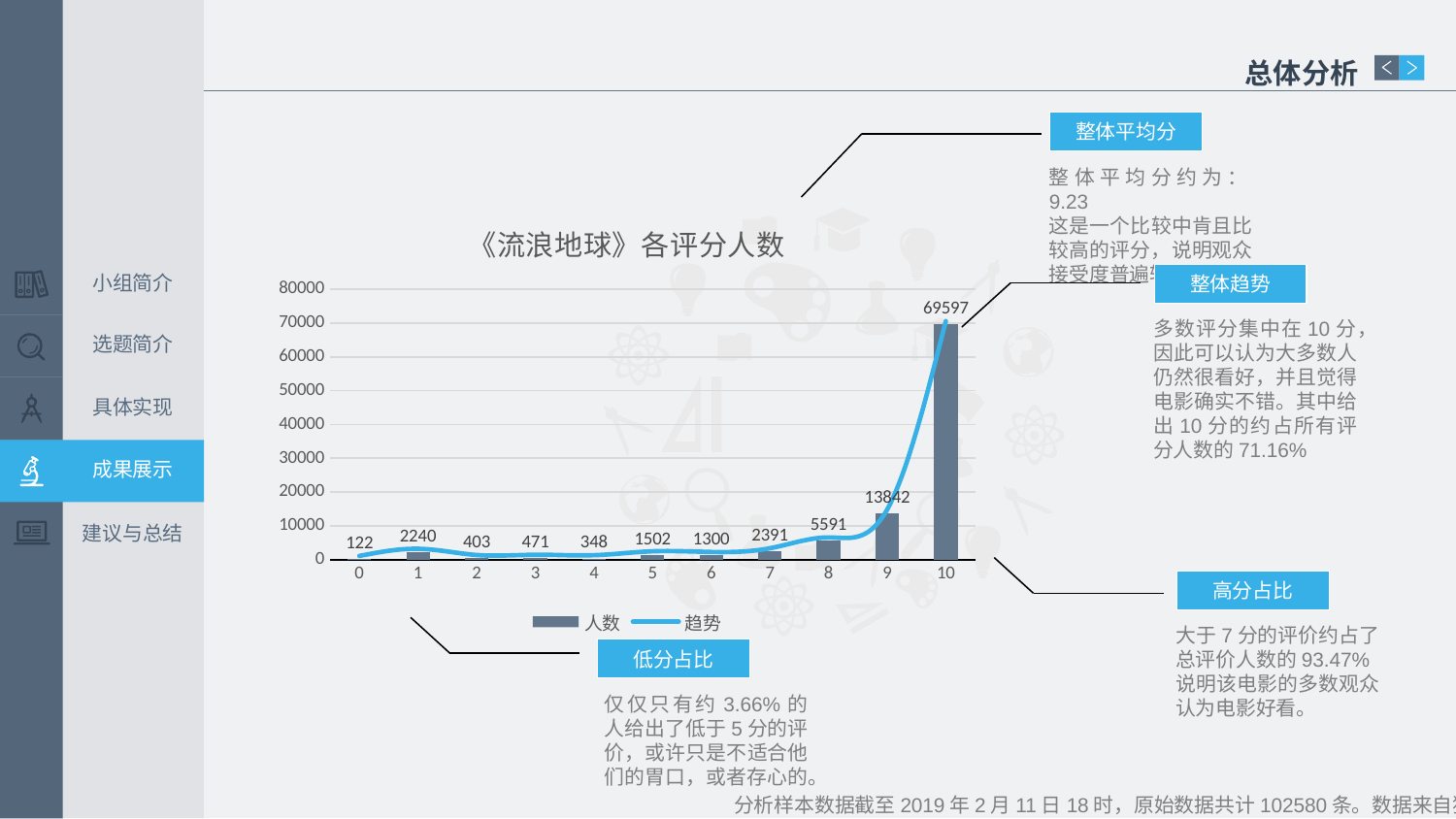

总体分析

整体平均分
整体平均分约为：9.23
这是一个比较中肯且比较高的评分，说明观众接受度普遍较高。

### Chart: 《流浪地球》各评分人数

| Category | 人数 | 趋势 |
|---|---|---|
| 0 | 122.0 | 1122.0 |
| 1 | 2240.0 | 3240.0 |
| 2 | 403.0 | 1403.0 |
| 3 | 471.0 | 1471.0 |
| 4 | 348.0 | 1348.0 |
| 5 | 1502.0 | 2502.0 |
| 6 | 1300.0 | 2300.0 |
| 7 | 2391.0 | 3391.0 |
| 8 | 5591.0 | 6591.0 |
| 9 | 13842.0 | 14842.0 |
| 10 | 69597.0 | 70597.0 |

小组简介
整体趋势
多数评分集中在10分，因此可以认为大多数人仍然很看好，并且觉得电影确实不错。其中给出10分的约占所有评分人数的71.16%

选题简介

具体实现

成果展示

建议与总结

大于7分的评价约占了总评价人数的93.47%
说明该电影的多数观众认为电影好看。
高分占比
低分占比
仅仅只有约3.66%的人给出了低于5分的评价，或许只是不适合他们的胃口，或者存心的。
分析样本数据截至2019年2月11日18时，原始数据共计102580条。数据来自猫眼。